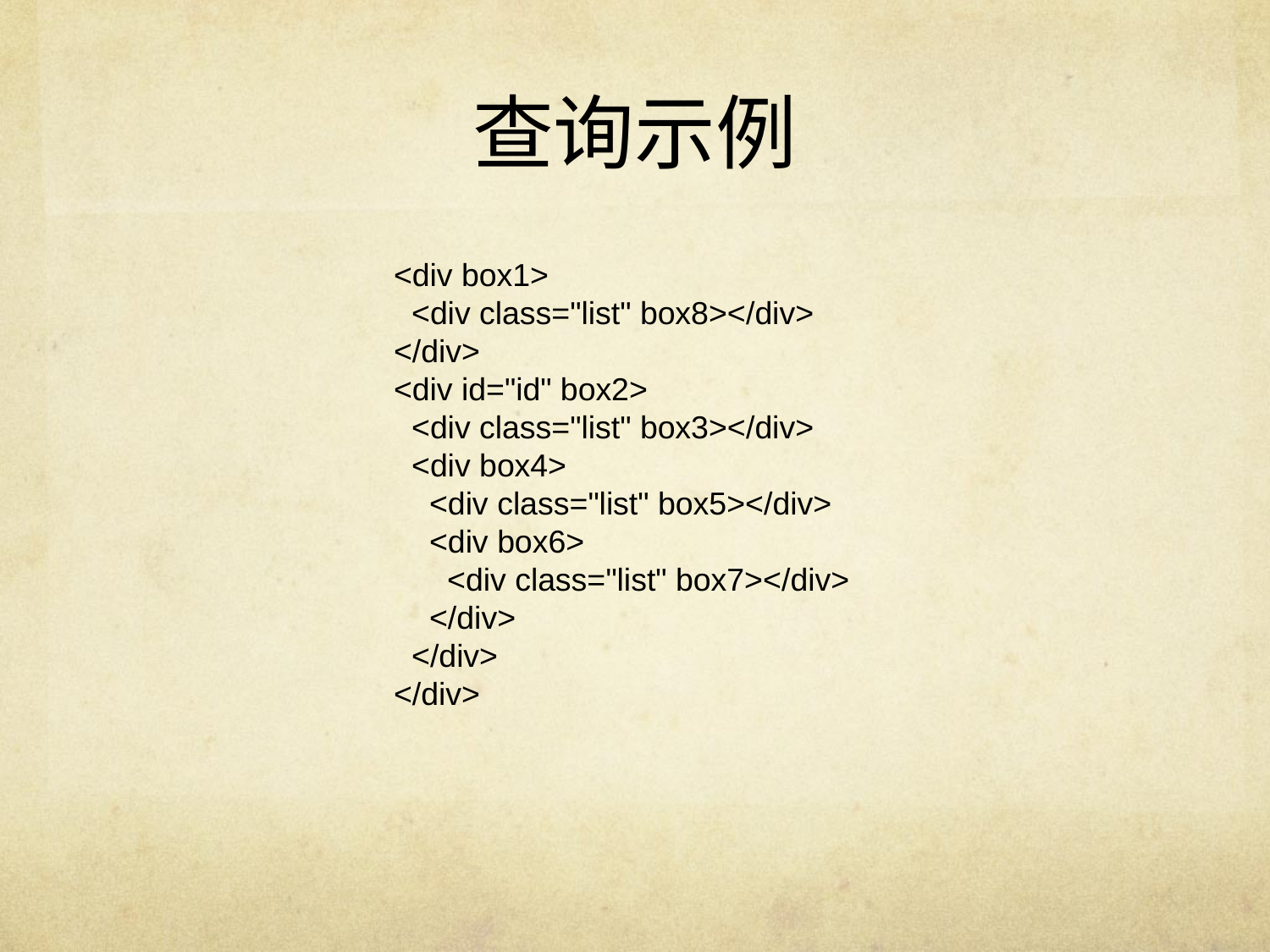

# 查询示例
<div box1>
  <div class="list" box8></div>
</div>
<div id="id" box2>
  <div class="list" box3></div>
  <div box4>
    <div class="list" box5></div>
    <div box6>
      <div class="list" box7></div>
    </div>
  </div>
</div>